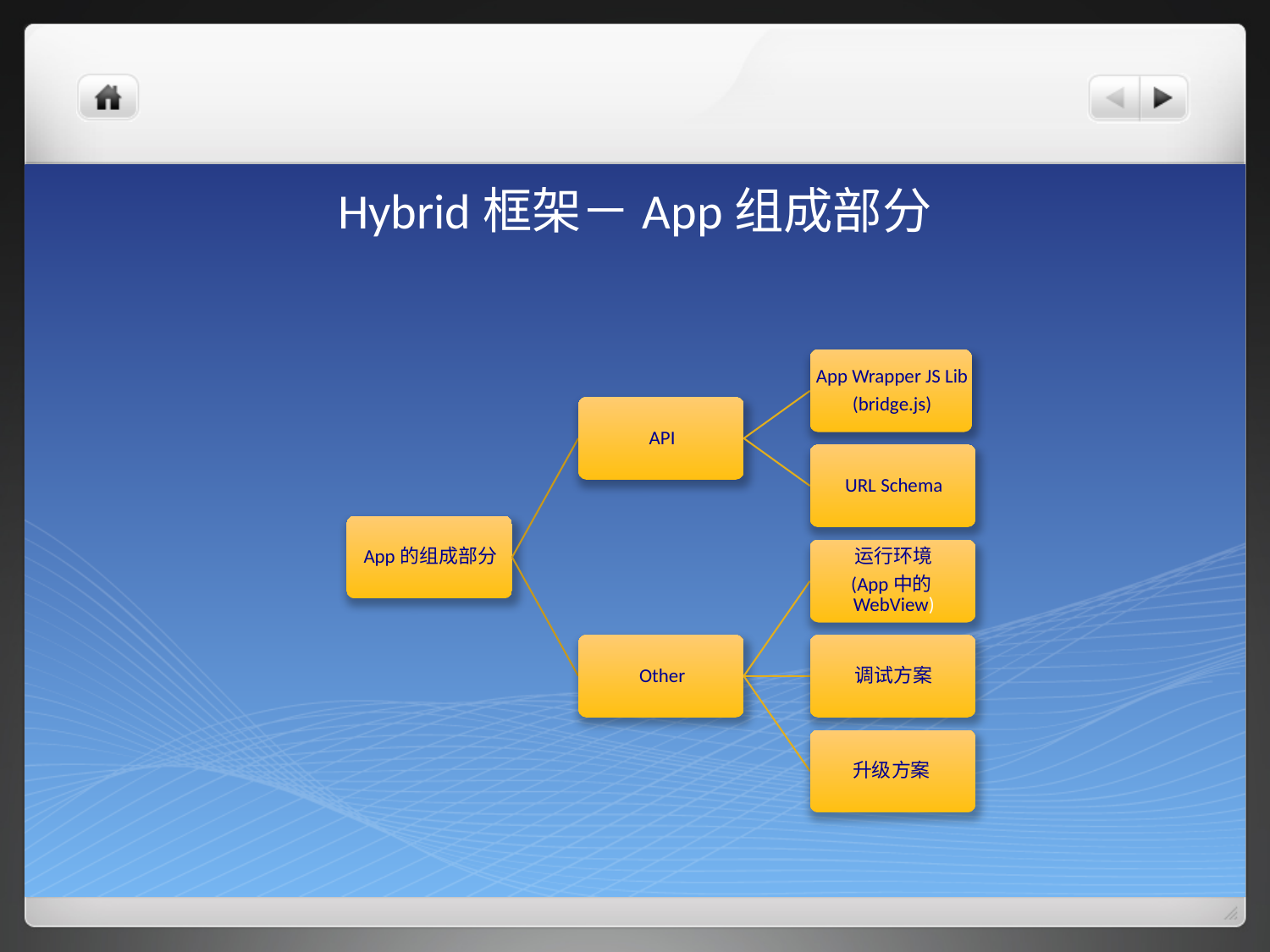

Hybrid框架－App组成部分
App的组成部分

API

App Wrapper JS Lib
(bridge.js)

URL Schema

Other

运行环境
(App中的WebView)

调试方案

升级方案